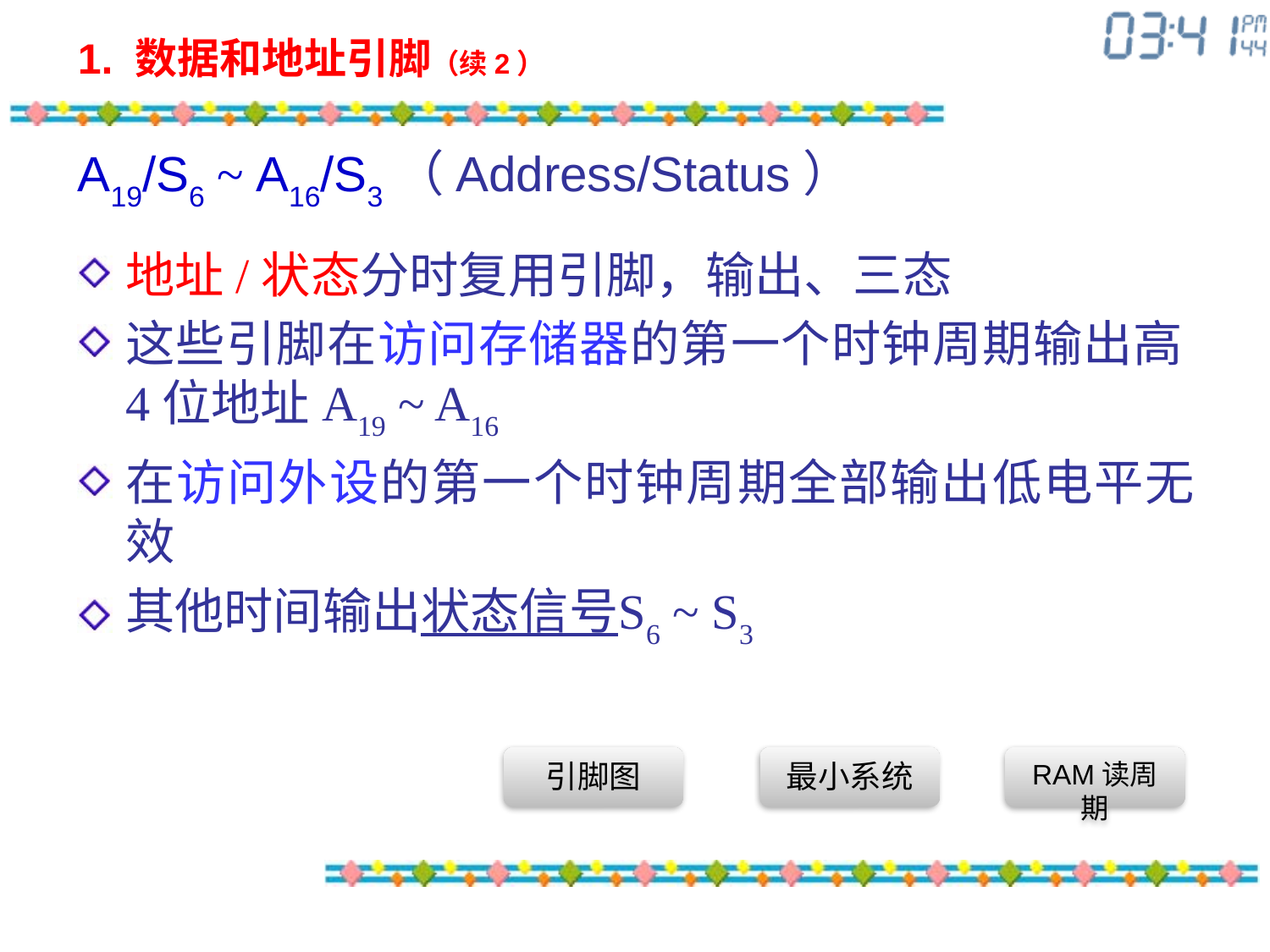

# 1. 数据和地址引脚（续2）
A19/S6 ~ A16/S3（Address/Status）
地址/状态分时复用引脚，输出、三态
这些引脚在访问存储器的第一个时钟周期输出高4位地址A19 ~ A16
在访问外设的第一个时钟周期全部输出低电平无效
其他时间输出状态信号S6 ~ S3
引脚图
最小系统
RAM读周期